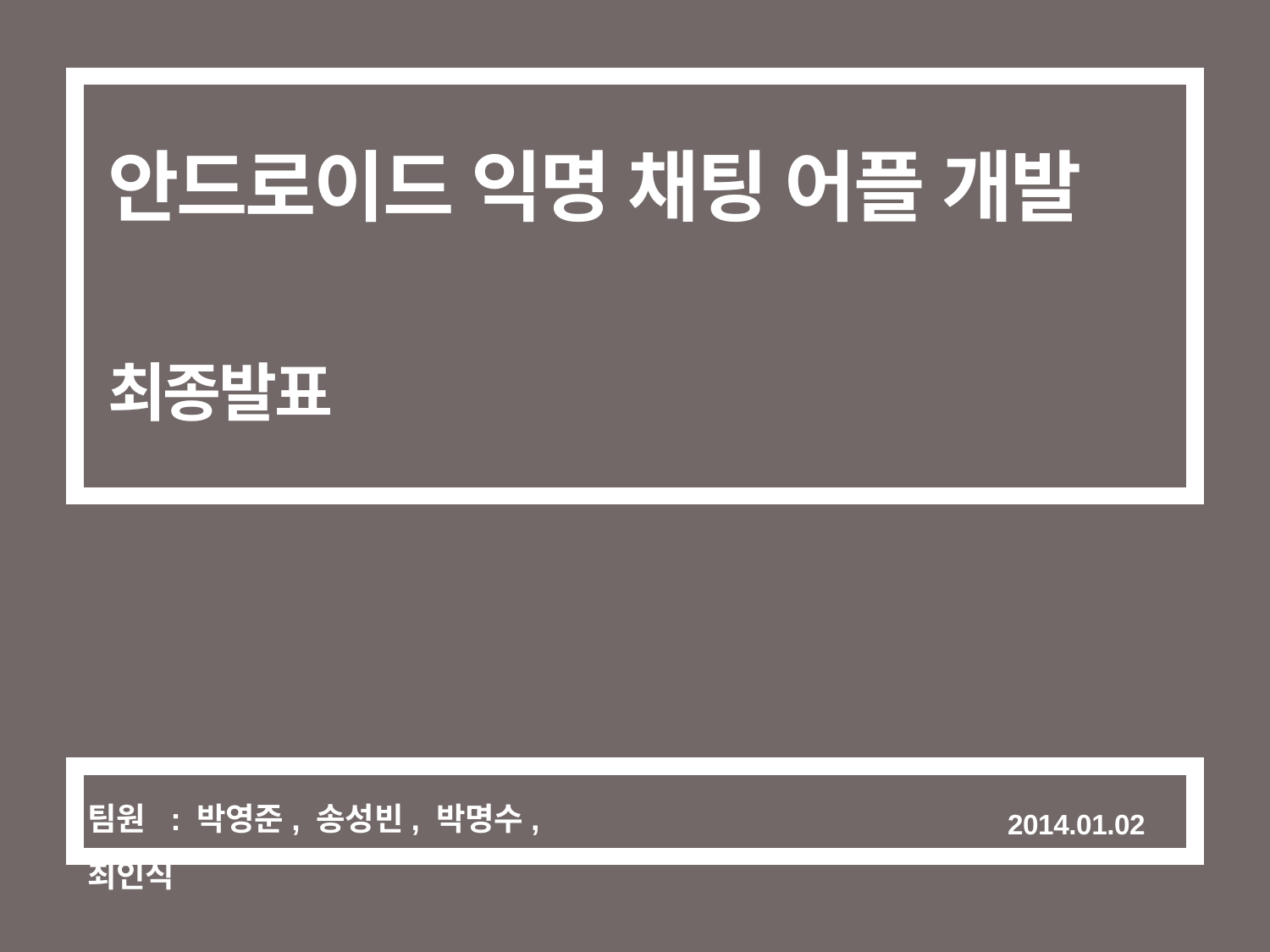

# 안드로이드 익명 채팅 어플 개발 최종발표

팀원  : 박영준, 송성빈, 박명수, 최인식
2014.01.02